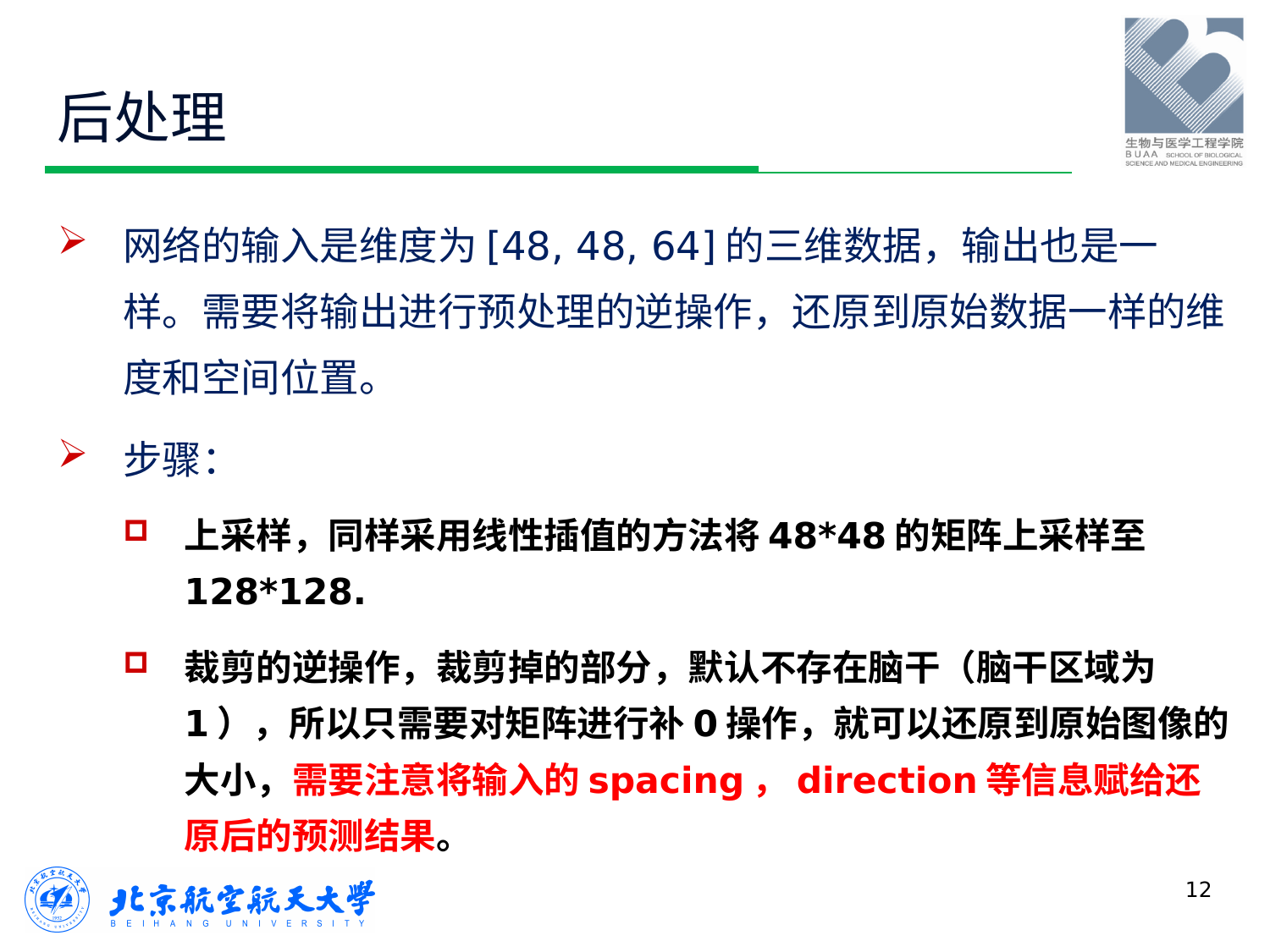

# 后处理
网络的输入是维度为[48, 48, 64]的三维数据，输出也是一样。需要将输出进行预处理的逆操作，还原到原始数据一样的维度和空间位置。
步骤：
上采样，同样采用线性插值的方法将48*48的矩阵上采样至128*128.
裁剪的逆操作，裁剪掉的部分，默认不存在脑干（脑干区域为1），所以只需要对矩阵进行补0操作，就可以还原到原始图像的大小，需要注意将输入的spacing，direction等信息赋给还原后的预测结果。
12